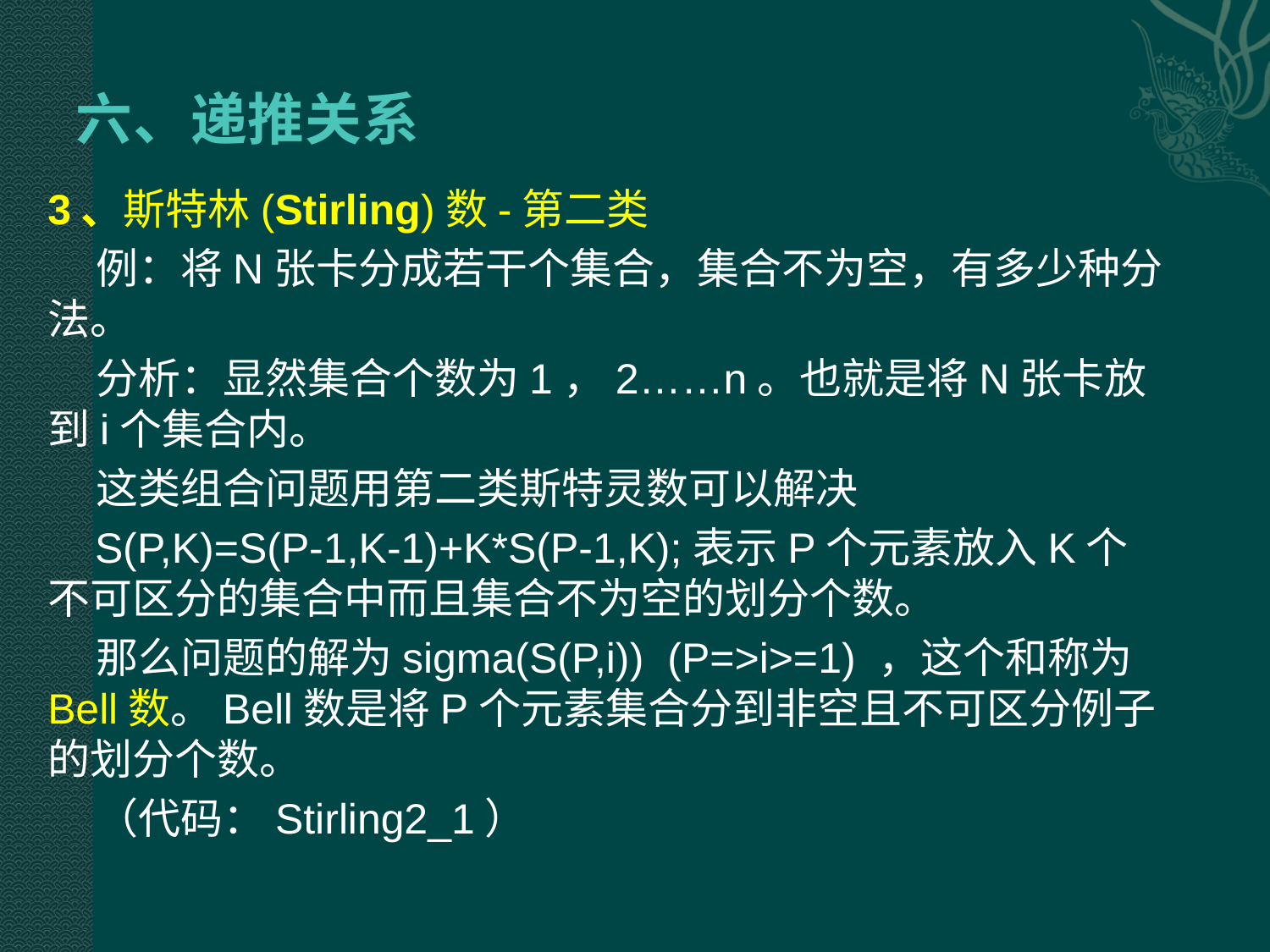

# 六、递推关系
3、斯特林(Stirling)数-第二类
    例：将N张卡分成若干个集合，集合不为空，有多少种分法。
    分析：显然集合个数为1，2……n。也就是将N张卡放到i个集合内。
    这类组合问题用第二类斯特灵数可以解决
    S(P,K)=S(P-1,K-1)+K*S(P-1,K);表示P个元素放入K个不可区分的集合中而且集合不为空的划分个数。
    那么问题的解为sigma(S(P,i))  (P=>i>=1) ，这个和称为Bell数。Bell数是将P个元素集合分到非空且不可区分例子的划分个数。
    （代码：Stirling2_1）